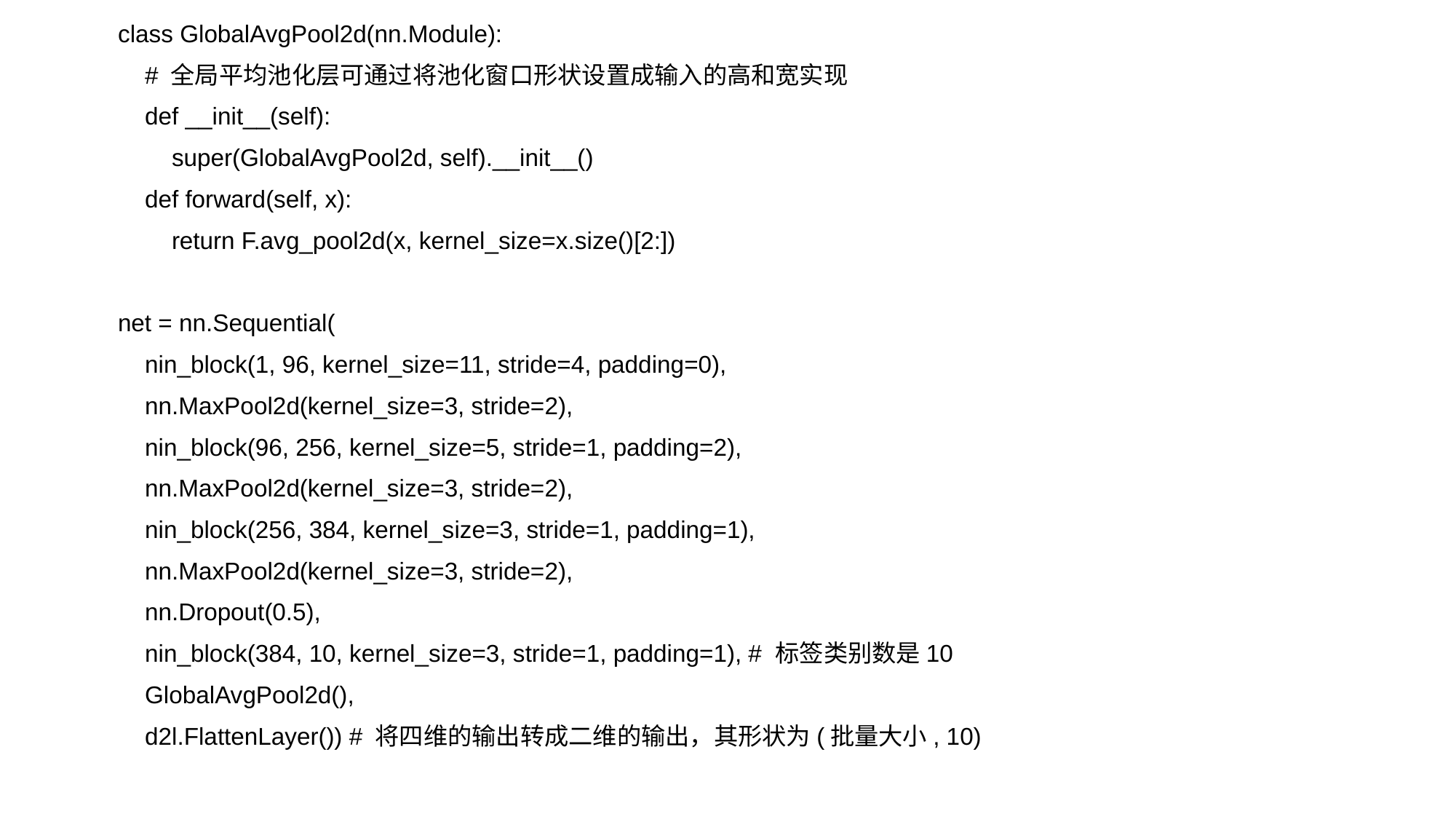

class GlobalAvgPool2d(nn.Module):
    # 全局平均池化层可通过将池化窗口形状设置成输入的高和宽实现
    def __init__(self):
        super(GlobalAvgPool2d, self).__init__()
    def forward(self, x):
        return F.avg_pool2d(x, kernel_size=x.size()[2:])

net = nn.Sequential(
    nin_block(1, 96, kernel_size=11, stride=4, padding=0),
    nn.MaxPool2d(kernel_size=3, stride=2),
    nin_block(96, 256, kernel_size=5, stride=1, padding=2),
    nn.MaxPool2d(kernel_size=3, stride=2),
    nin_block(256, 384, kernel_size=3, stride=1, padding=1),
    nn.MaxPool2d(kernel_size=3, stride=2),
    nn.Dropout(0.5),
    nin_block(384, 10, kernel_size=3, stride=1, padding=1), # 标签类别数是10
    GlobalAvgPool2d(),
    d2l.FlattenLayer()) # 将四维的输出转成二维的输出，其形状为(批量大小, 10)